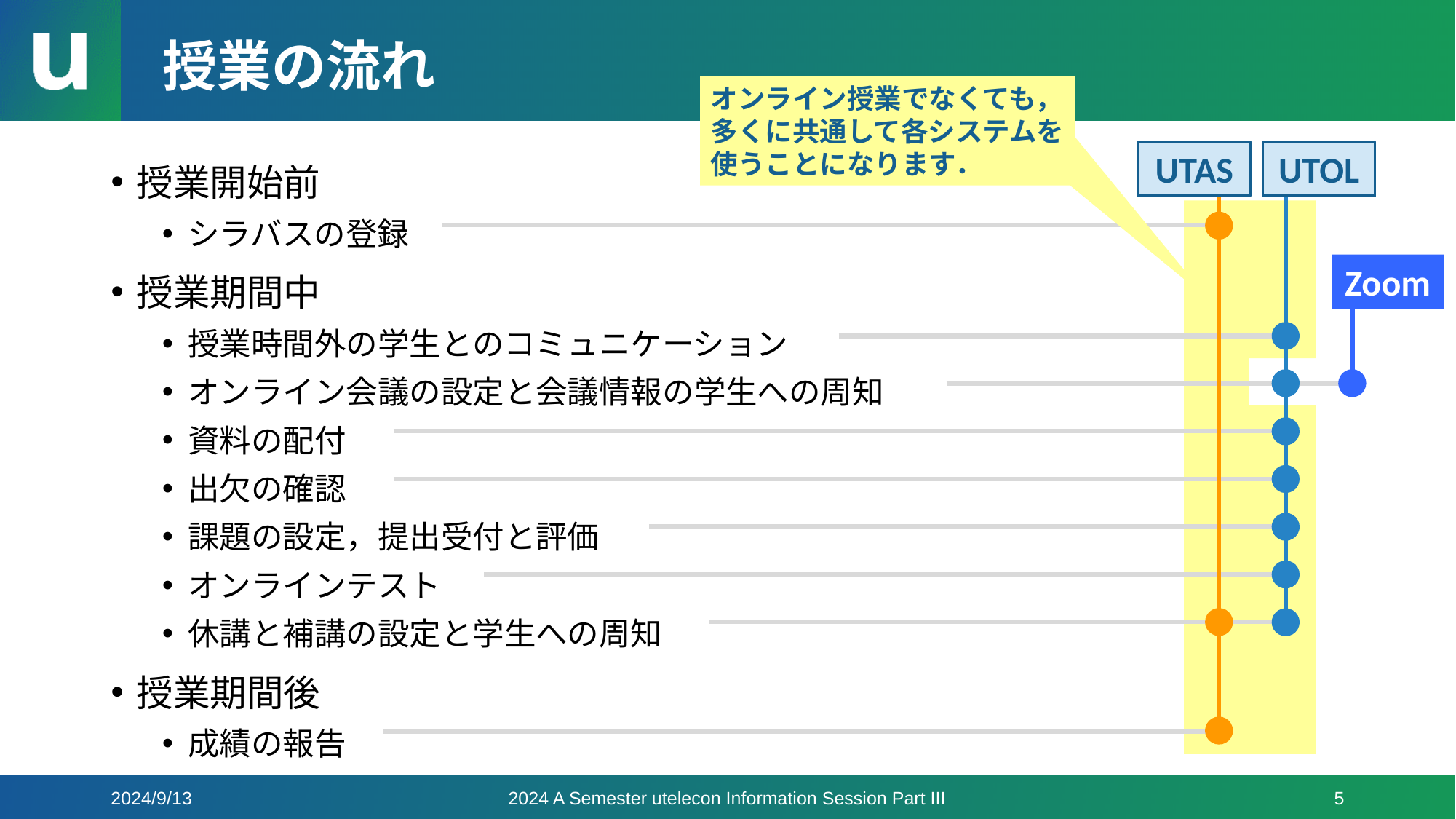

# 授業の流れ
オンライン授業でなくても，
多くに共通して各システムを
使うことになります．

UTAS
UTOL
授業開始前
シラバスの登録
授業期間中
授業時間外の学生とのコミュニケーション
オンライン会議の設定と会議情報の学生への周知
資料の配付
出欠の確認
課題の設定，提出受付と評価
オンラインテスト
休講と補講の設定と学生への周知
授業期間後
成績の報告

Zoom

2024/9/13
2024 A Semester utelecon Information Session Part III
5